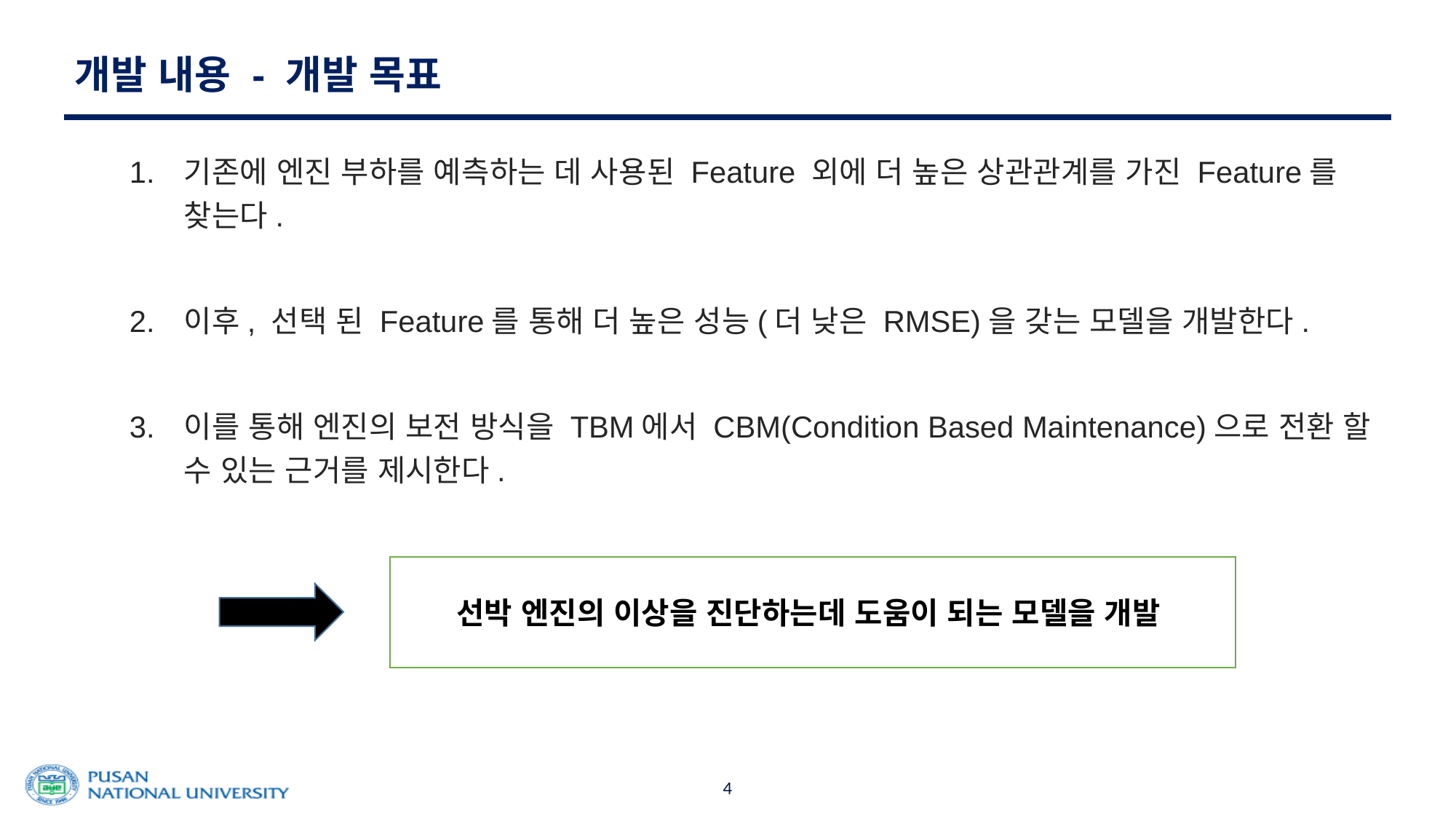

# 개발 내용 - 개발 목표
기존에 엔진 부하를 예측하는 데 사용된 Feature 외에 더 높은 상관관계를 가진 Feature를 찾는다.

이후, 선택 된 Feature를 통해 더 높은 성능(더 낮은 RMSE)을 갖는 모델을 개발한다.

이를 통해 엔진의 보전 방식을 TBM에서 CBM(Condition Based Maintenance)으로 전환 할 수 있는 근거를 제시한다.

선박 엔진의 이상을 진단하는데 도움이 되는 모델을 개발

4